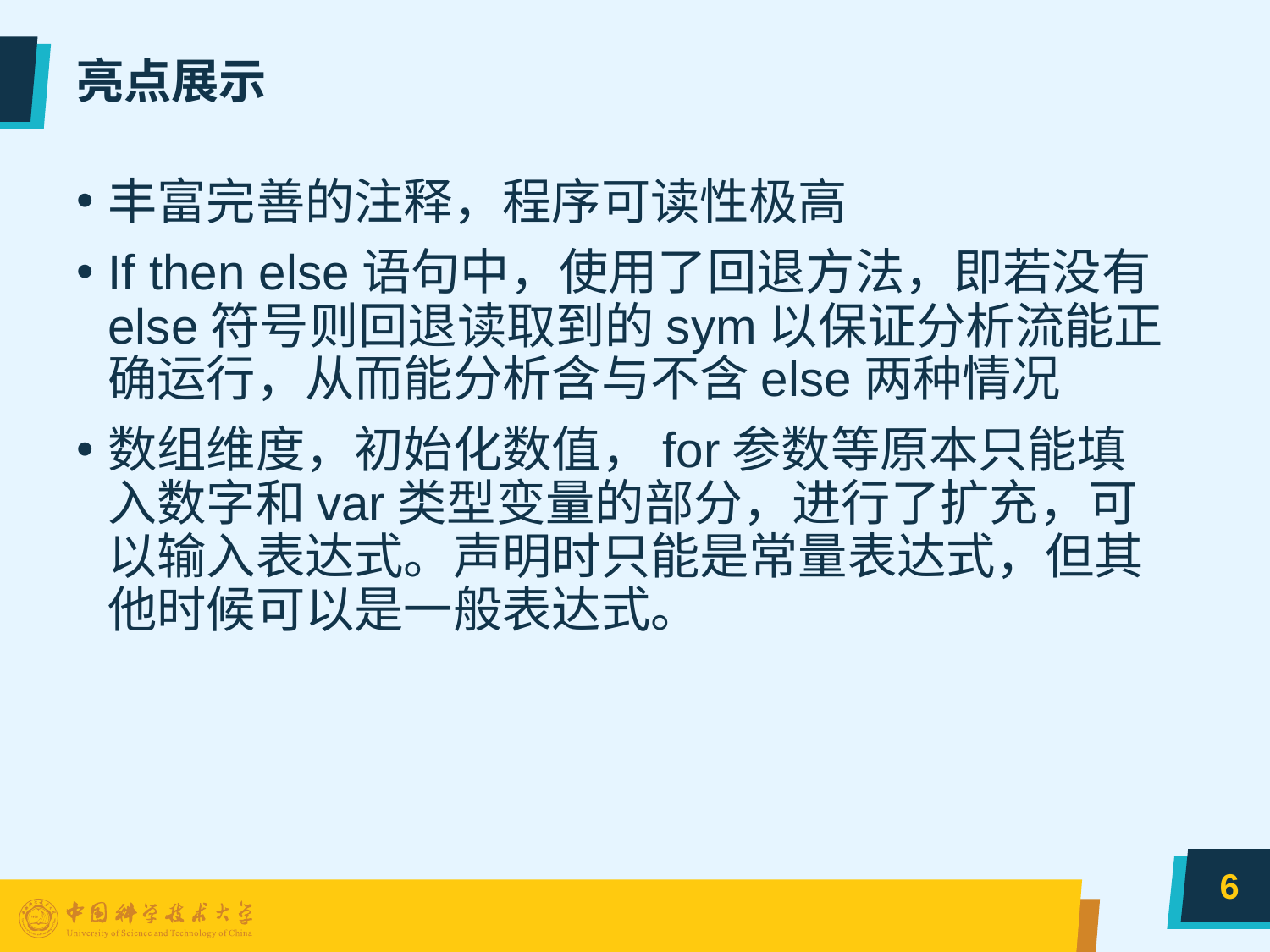

# 亮点展示
丰富完善的注释，程序可读性极高
If then else语句中，使用了回退方法，即若没有else符号则回退读取到的sym以保证分析流能正确运行，从而能分析含与不含else两种情况
数组维度，初始化数值，for参数等原本只能填入数字和var类型变量的部分，进行了扩充，可以输入表达式。声明时只能是常量表达式，但其他时候可以是一般表达式。
6